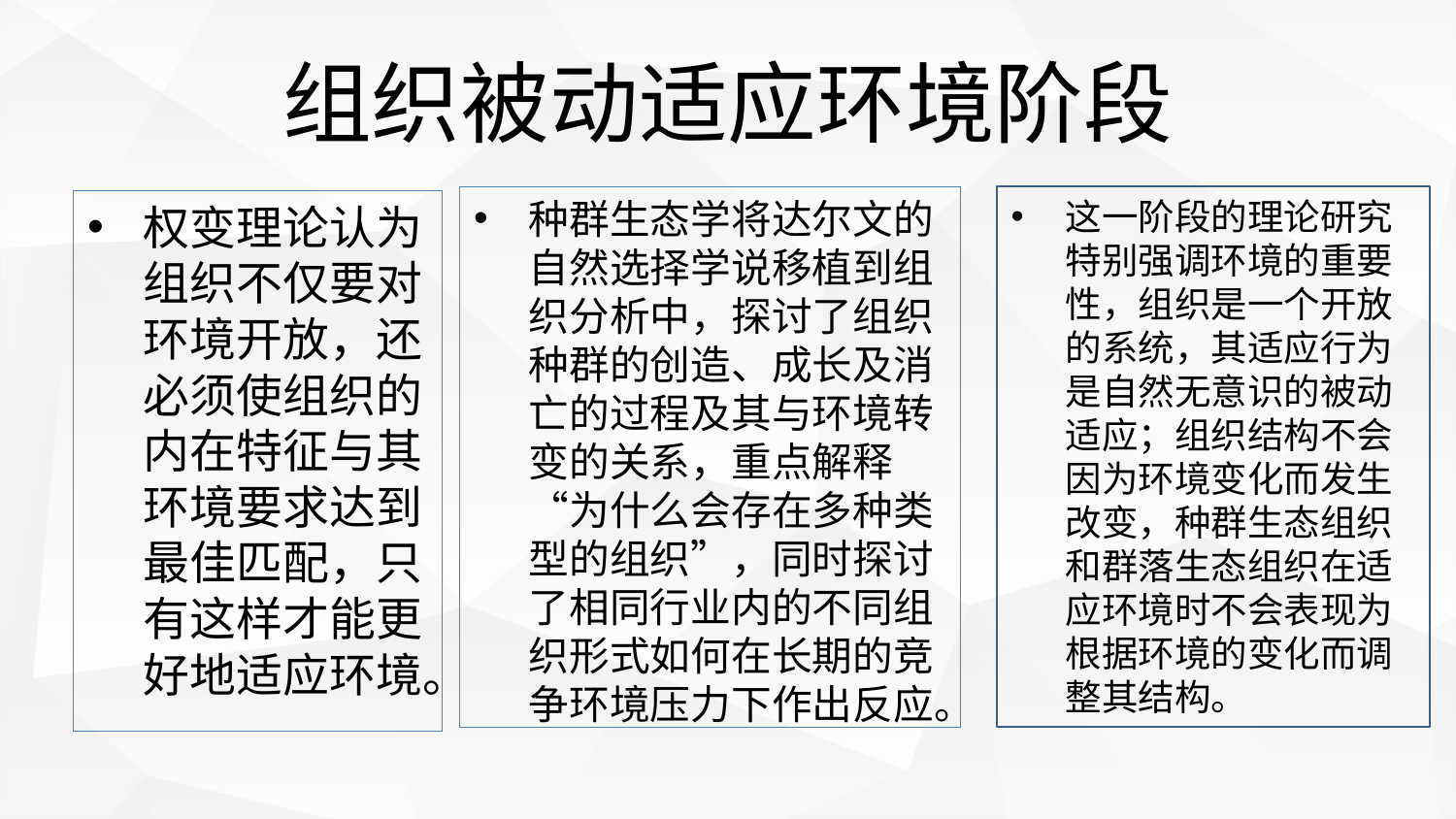

# 组织被动适应环境阶段
种群生态学将达尔文的自然选择学说移植到组织分析中，探讨了组织种群的创造、成长及消亡的过程及其与环境转变的关系，重点解释“为什么会存在多种类型的组织”，同时探讨了相同行业内的不同组织形式如何在长期的竞争环境压力下作出反应。

这一阶段的理论研究特别强调环境的重要性，组织是一个开放的系统，其适应行为是自然无意识的被动适应；组织结构不会因为环境变化而发生改变，种群生态组织和群落生态组织在适应环境时不会表现为根据环境的变化而调整其结构。
权变理论认为组织不仅要对环境开放，还必须使组织的内在特征与其环境要求达到最佳匹配，只有这样才能更好地适应环境。